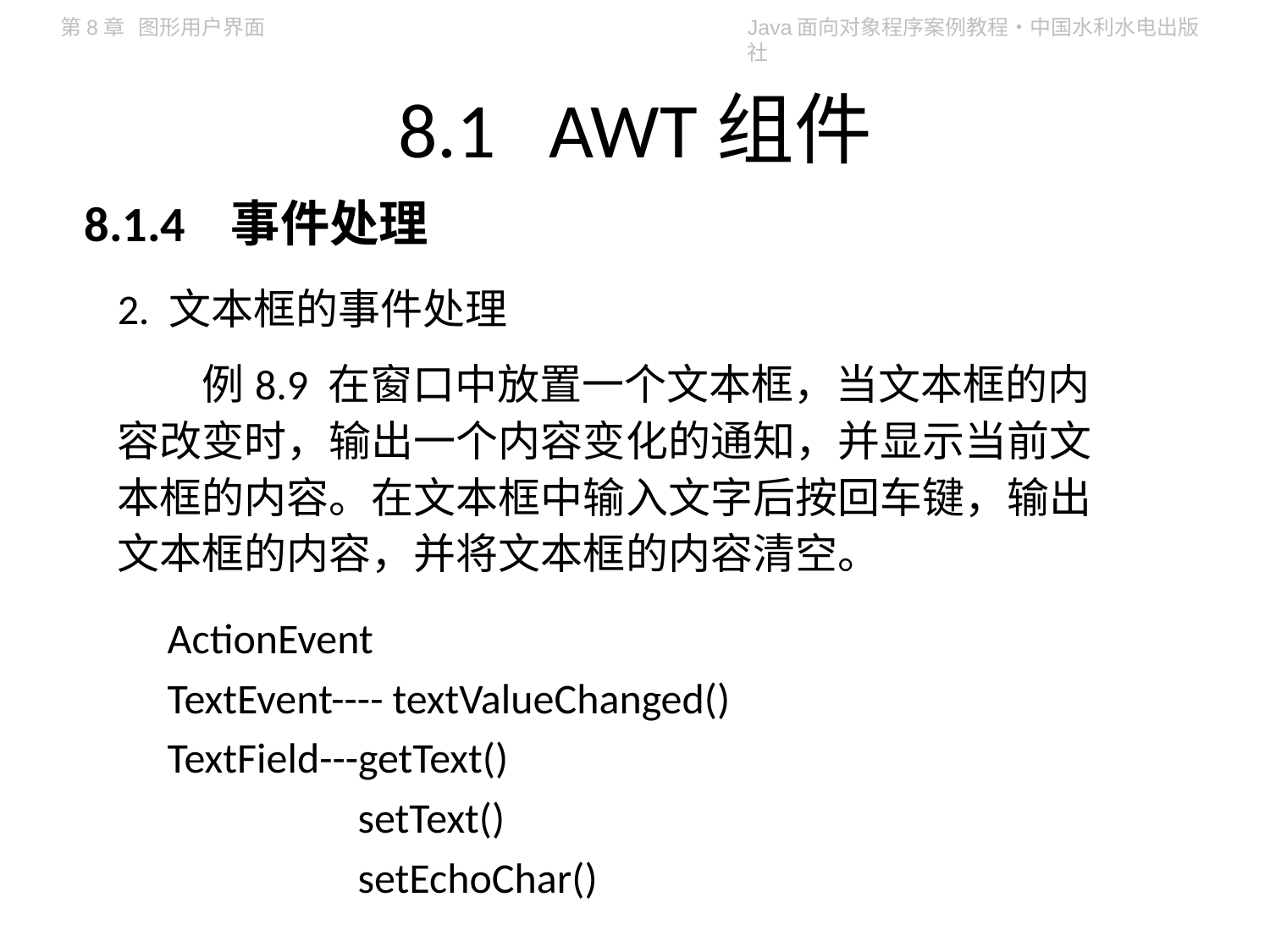

# 8.1   AWT组件
8.1.4   事件处理
2. 文本框的事件处理
例8.9 在窗口中放置一个文本框，当文本框的内容改变时，输出一个内容变化的通知，并显示当前文本框的内容。在文本框中输入文字后按回车键，输出文本框的内容，并将文本框的内容清空。
ActionEvent
TextEvent---- textValueChanged()
TextField---getText()
                    setText()
                    setEchoChar()